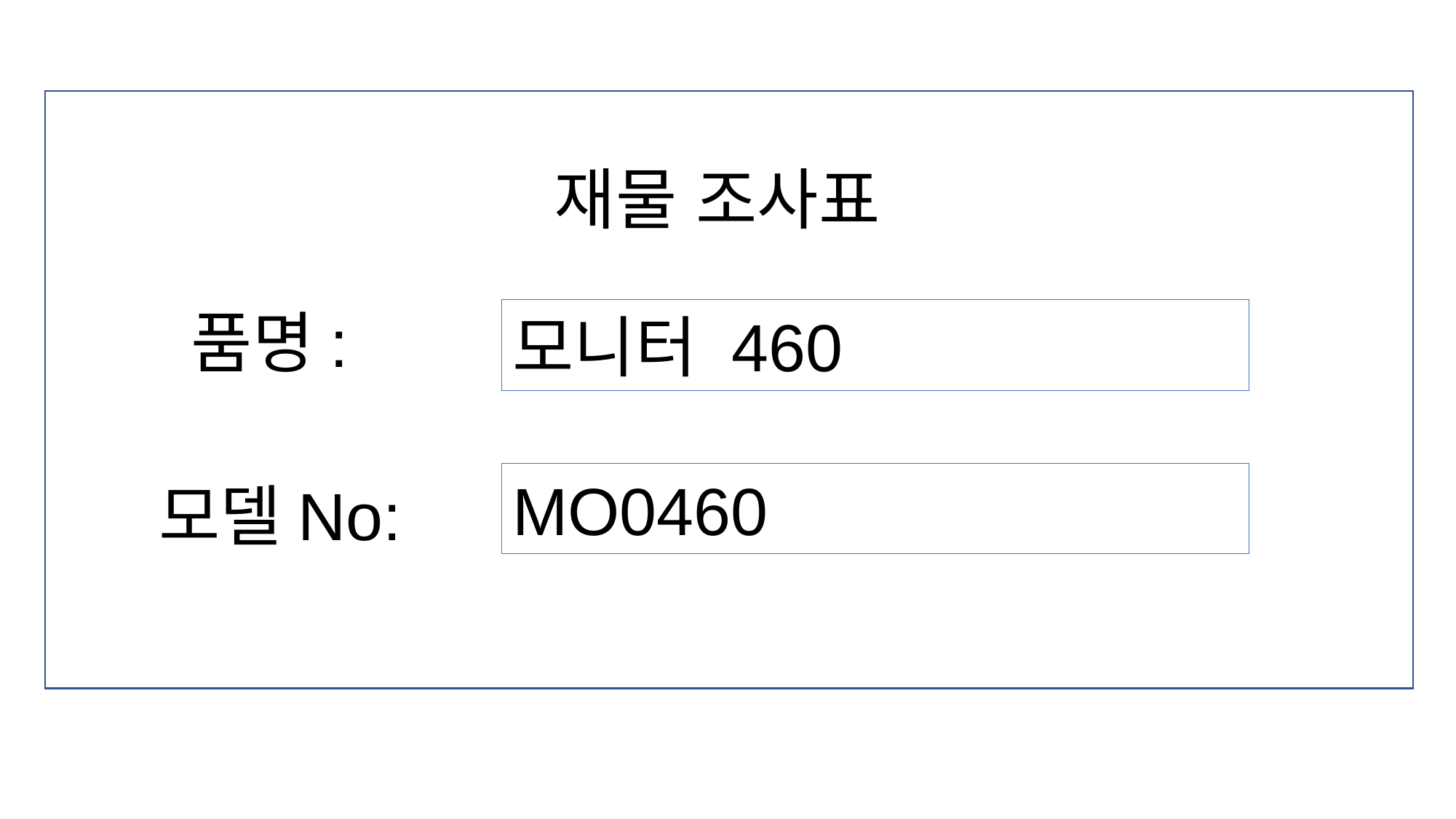

재물 조사표
품명:
모니터 460
MO0460
모델No: